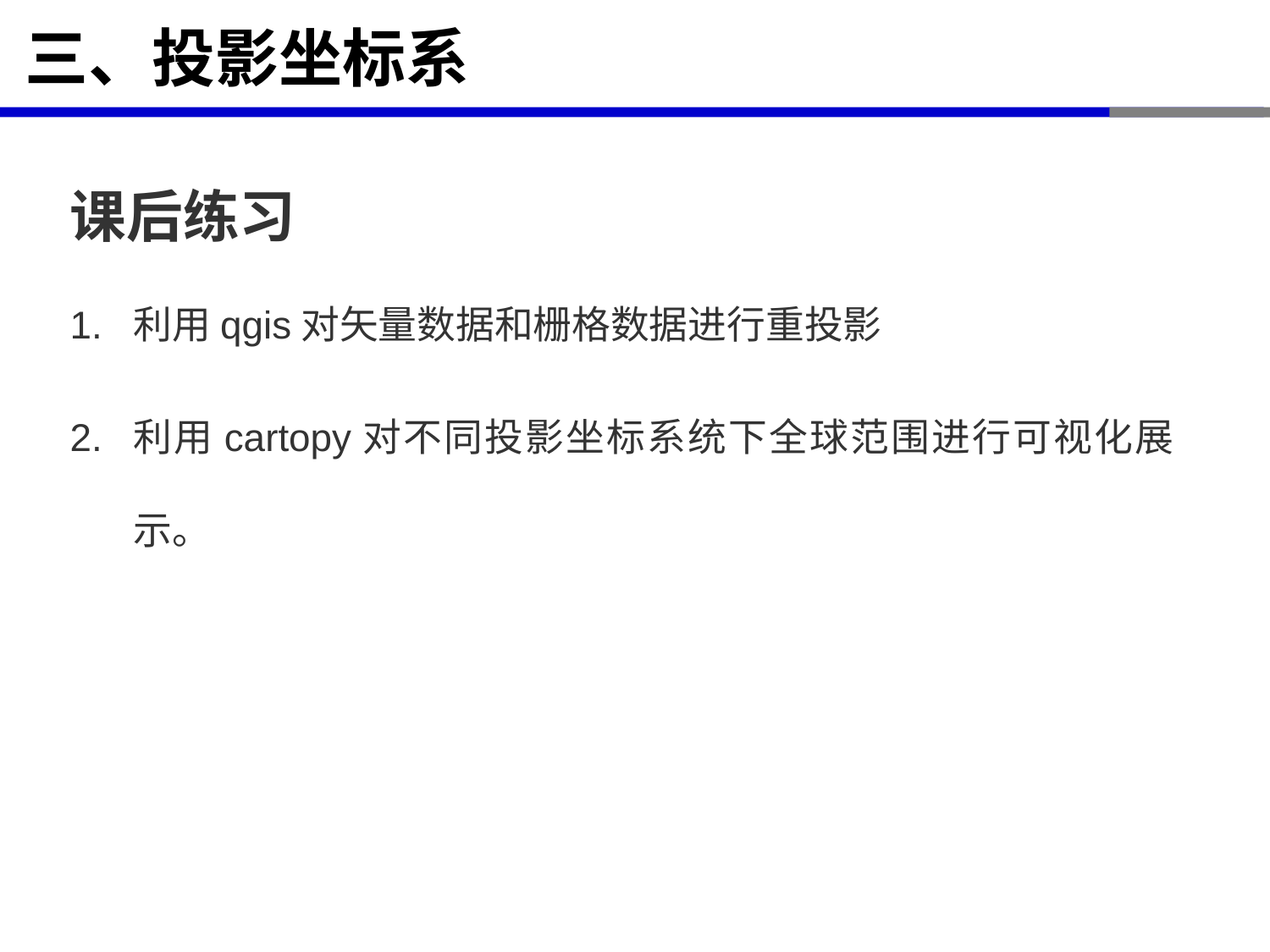

# 三、投影坐标系
课后练习
利用qgis对矢量数据和栅格数据进行重投影
利用cartopy对不同投影坐标系统下全球范围进行可视化展示。